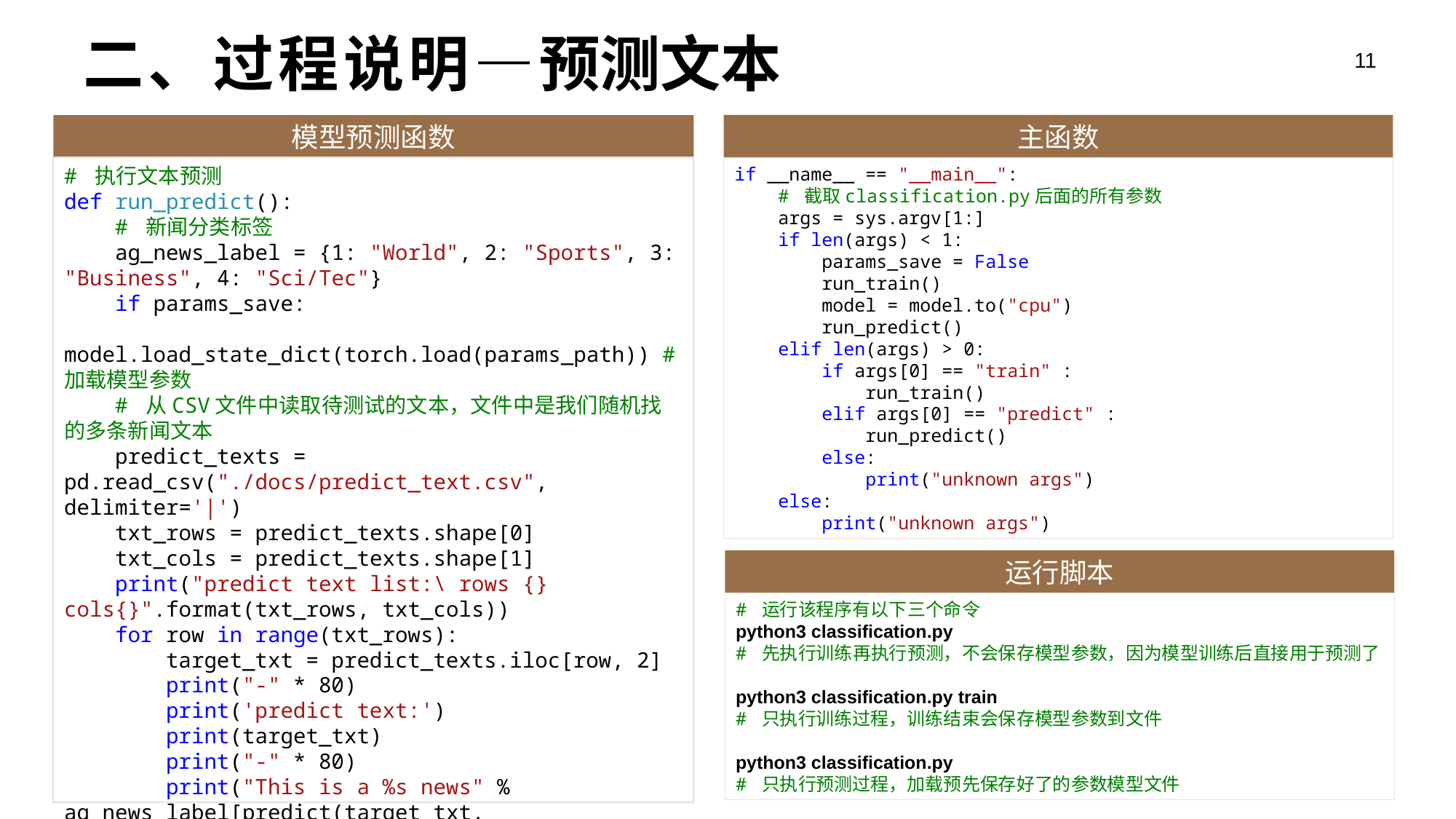

二、过程说明—预测文本
主函数
模型预测函数

if __name__ == "__main__":
    # 截取classification.py后面的所有参数
    args = sys.argv[1:]
    if len(args) < 1:
        params_save = False
        run_train()
        model = model.to("cpu")
        run_predict()
    elif len(args) > 0:
        if args[0] == "train" :
            run_train()
        elif args[0] == "predict" :
            run_predict()
        else:
            print("unknown args")
    else:
        print("unknown args")
# 执行文本预测
def run_predict():
    # 新闻分类标签
    ag_news_label = {1: "World", 2: "Sports", 3: "Business", 4: "Sci/Tec"}
    if params_save:
        model.load_state_dict(torch.load(params_path)) # 加载模型参数
    # 从CSV文件中读取待测试的文本，文件中是我们随机找的多条新闻文本
    predict_texts = pd.read_csv("./docs/predict_text.csv", delimiter='|')
    txt_rows = predict_texts.shape[0]
    txt_cols = predict_texts.shape[1]
    print("predict text list:\ rows {} cols{}".format(txt_rows, txt_cols))
    for row in range(txt_rows):
        target_txt = predict_texts.iloc[row, 2]
        print("-" * 80)
        print('predict text:')
        print(target_txt)
        print("-" * 80)
        print("This is a %s news" % ag_news_label[predict(target_txt, text_pipeline)])
运行脚本
# 运行该程序有以下三个命令
python3 classification.py
# 先执行训练再执行预测，不会保存模型参数，因为模型训练后直接用于预测了

python3 classification.py train
# 只执行训练过程，训练结束会保存模型参数到文件

python3 classification.py
# 只执行预测过程，加载预先保存好了的参数模型文件